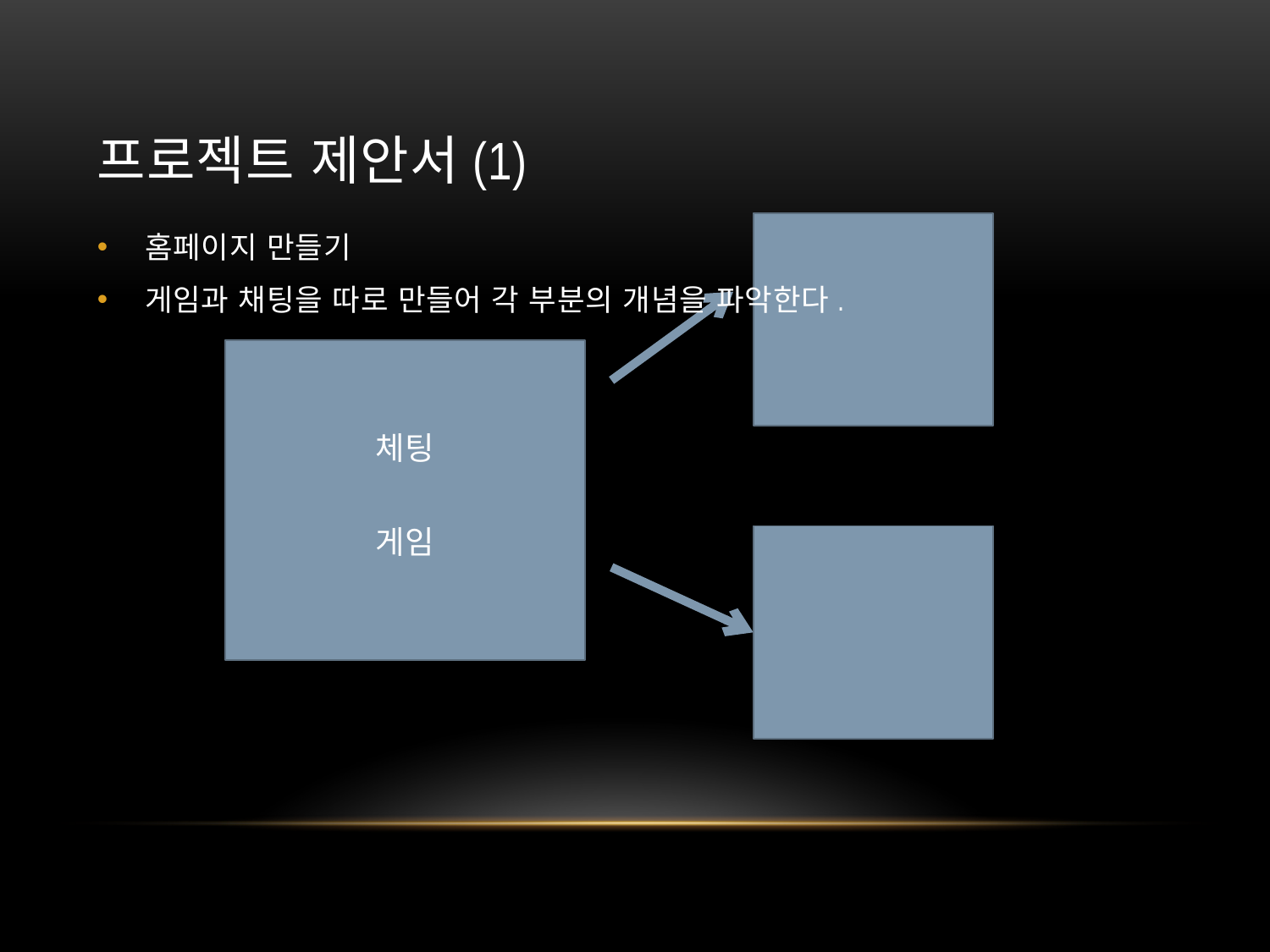

# 프로젝트 제안서(1)

홈페이지 만들기
게임과 채팅을 따로 만들어 각 부분의 개념을 파악한다.

체팅
게임